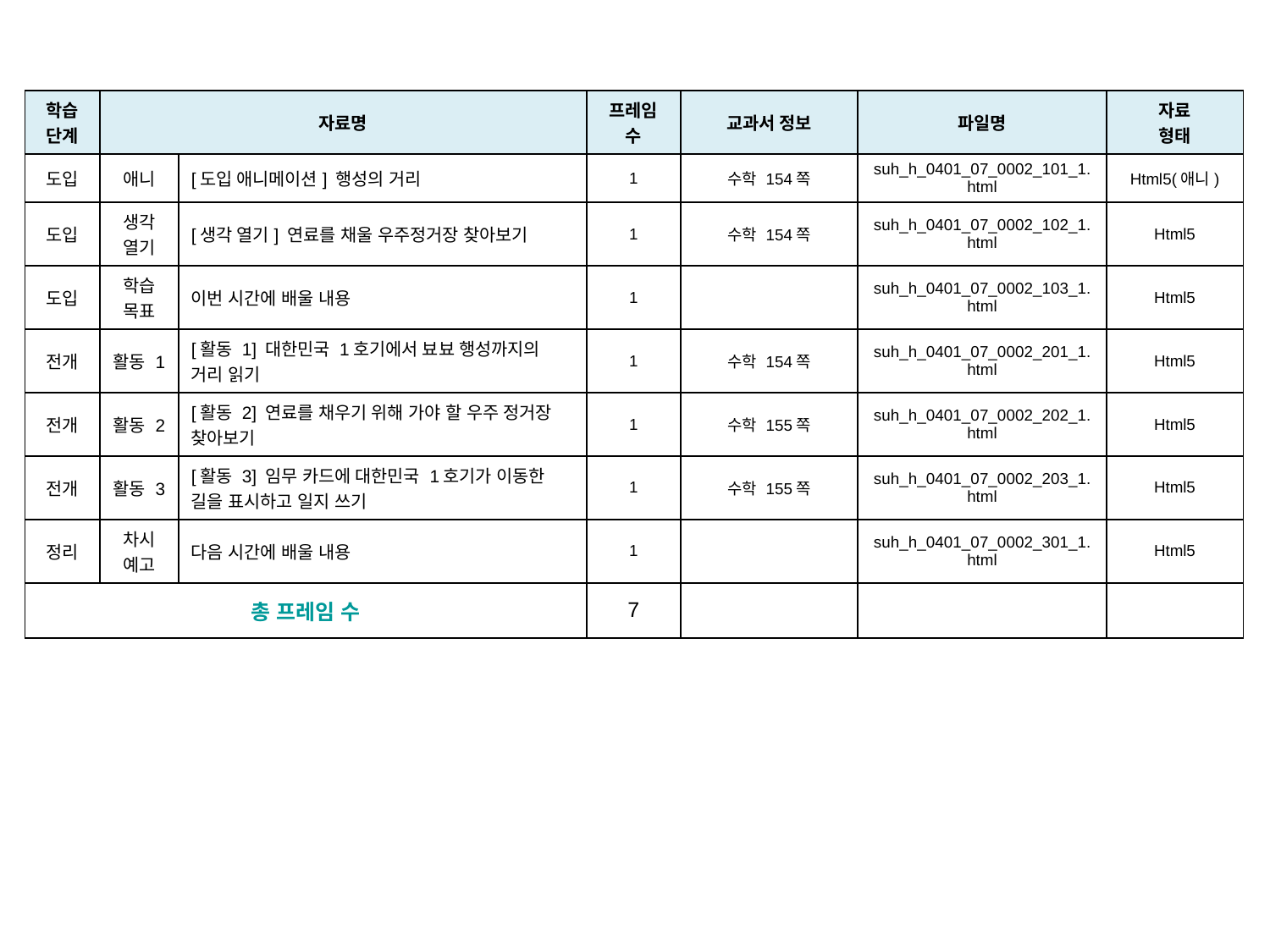

| 학습 단계 | 자료명 |  | 프레임 수 | 교과서 정보 | 파일명 | 자료 형태 |
| --- | --- | --- | --- | --- | --- | --- |
| 도입 | 애니 | [도입 애니메이션] 행성의 거리 | 1 | 수학 154쪽 | suh\_h\_0401\_07\_0002\_101\_1.html | Html5(애니) |
| 도입 | 생각 열기 | [생각 열기] 연료를 채울 우주정거장 찾아보기 | 1 | 수학 154쪽 | suh\_h\_0401\_07\_0002\_102\_1.html | Html5 |
| 도입 | 학습 목표 | 이번 시간에 배울 내용 | 1 |  | suh\_h\_0401\_07\_0002\_103\_1.html | Html5 |
| 전개 | 활동 1 | [활동 1] 대한민국 1호기에서 뵤뵤 행성까지의 거리 읽기 | 1 | 수학 154쪽 | suh\_h\_0401\_07\_0002\_201\_1.html | Html5 |
| 전개 | 활동 2 | [활동 2] 연료를 채우기 위해 가야 할 우주 정거장 찾아보기 | 1 | 수학 155쪽 | suh\_h\_0401\_07\_0002\_202\_1.html | Html5 |
| 전개 | 활동 3 | [활동 3] 임무 카드에 대한민국 1호기가 이동한 길을 표시하고 일지 쓰기 | 1 | 수학 155쪽 | suh\_h\_0401\_07\_0002\_203\_1.html | Html5 |
| 정리 | 차시 예고 | 다음 시간에 배울 내용 | 1 |  | suh\_h\_0401\_07\_0002\_301\_1.html | Html5 |
| 총 프레임 수 |  |  | 7 |  |  |  |